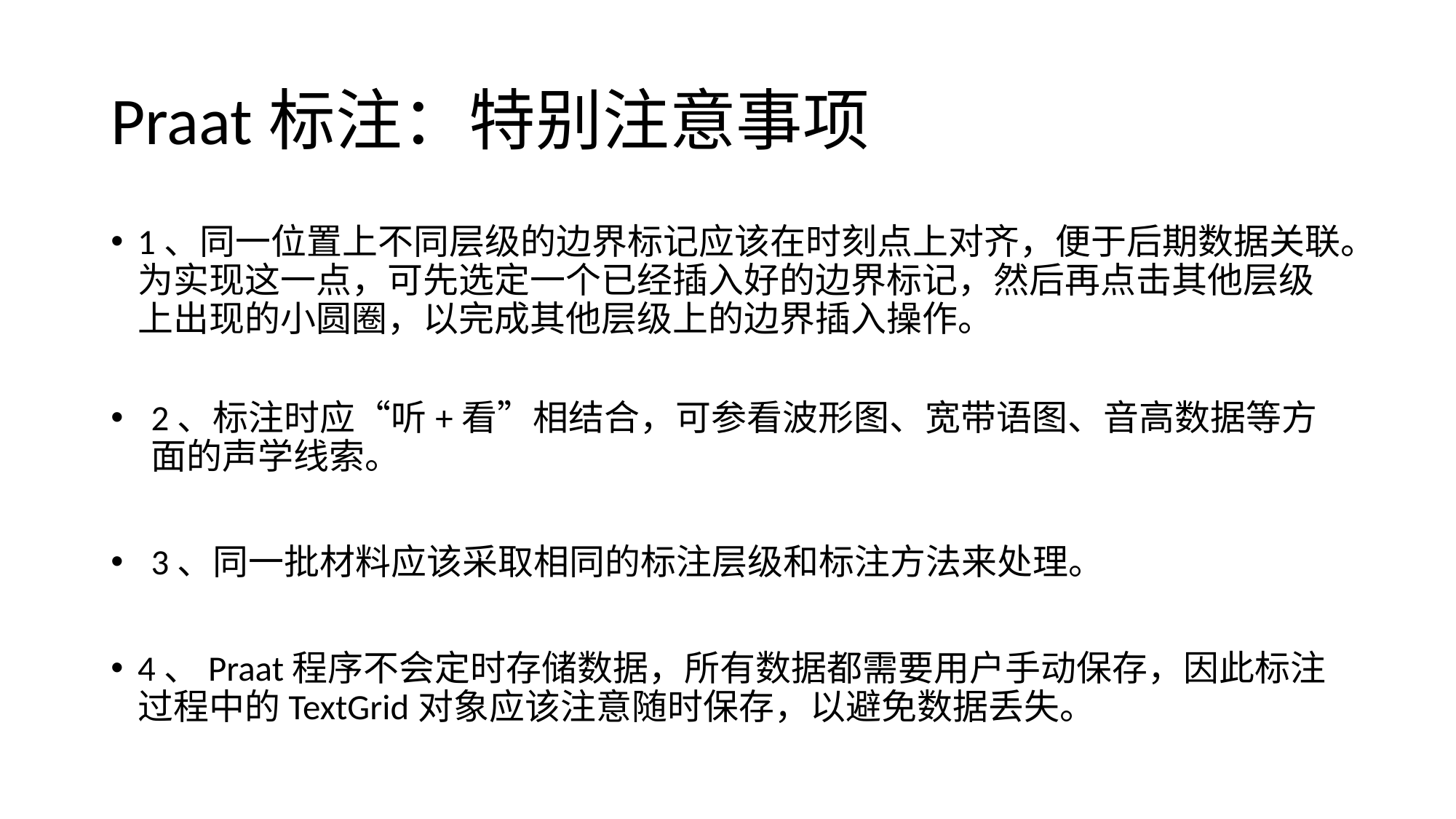

# Praat标注：特别注意事项
1、同一位置上不同层级的边界标记应该在时刻点上对齐，便于后期数据关联。为实现这一点，可先选定一个已经插入好的边界标记，然后再点击其他层级上出现的小圆圈，以完成其他层级上的边界插入操作。

2、标注时应“听+看”相结合，可参看波形图、宽带语图、音高数据等方面的声学线索。

3、同一批材料应该采取相同的标注层级和标注方法来处理。

4、Praat程序不会定时存储数据，所有数据都需要用户手动保存，因此标注过程中的TextGrid对象应该注意随时保存，以避免数据丢失。